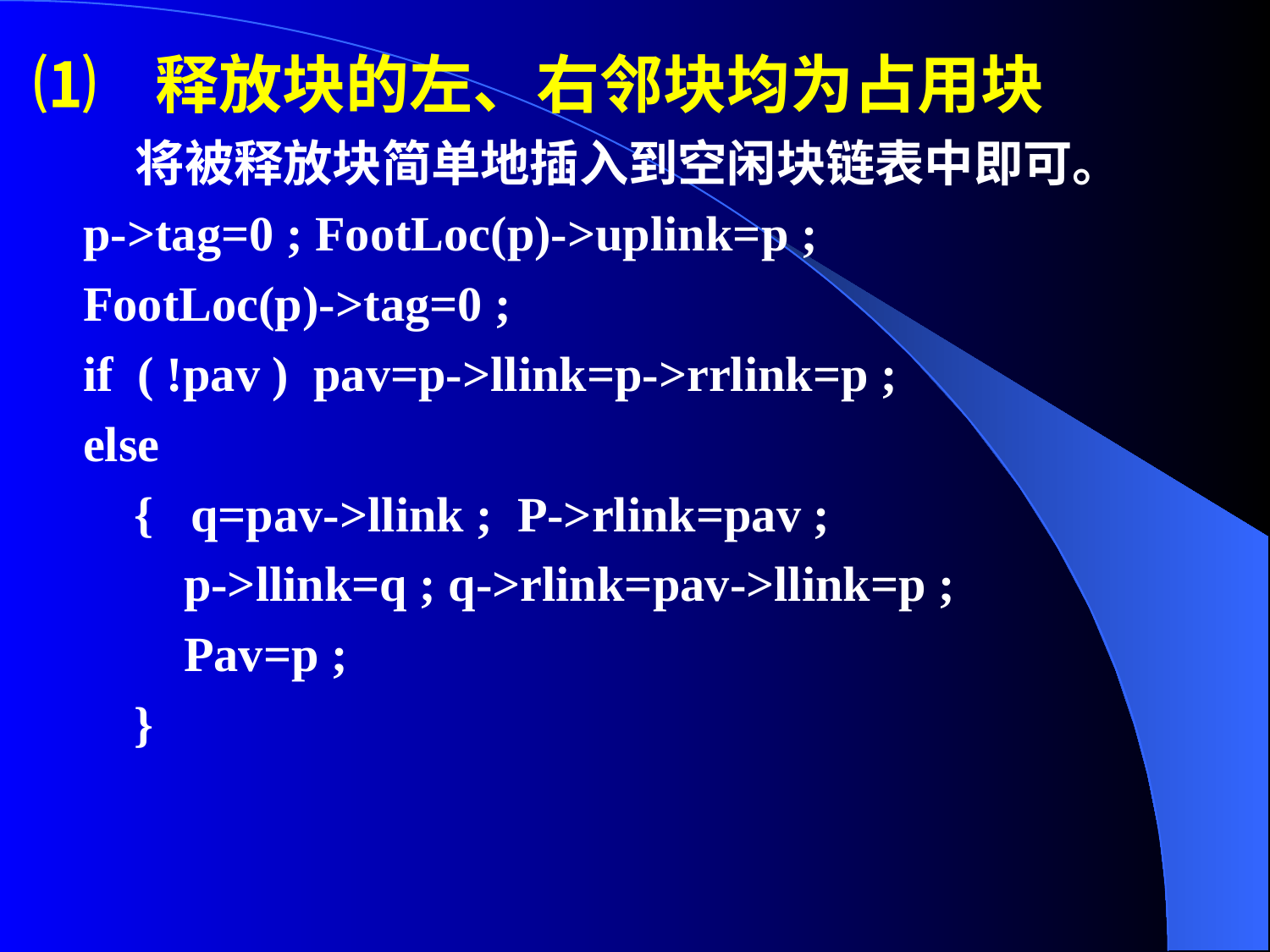

⑴   释放块的左、右邻块均为占用块
        将被释放块简单地插入到空闲块链表中即可。
p->tag=0 ; FootLoc(p)->uplink=p ;
FootLoc(p)->tag=0 ;
if  ( !pav )  pav=p->llink=p->rrlink=p ;
else
{   q=pav->llink ;  P->rlink=pav ;
p->llink=q ; q->rlink=pav->llink=p ;
Pav=p ;
}